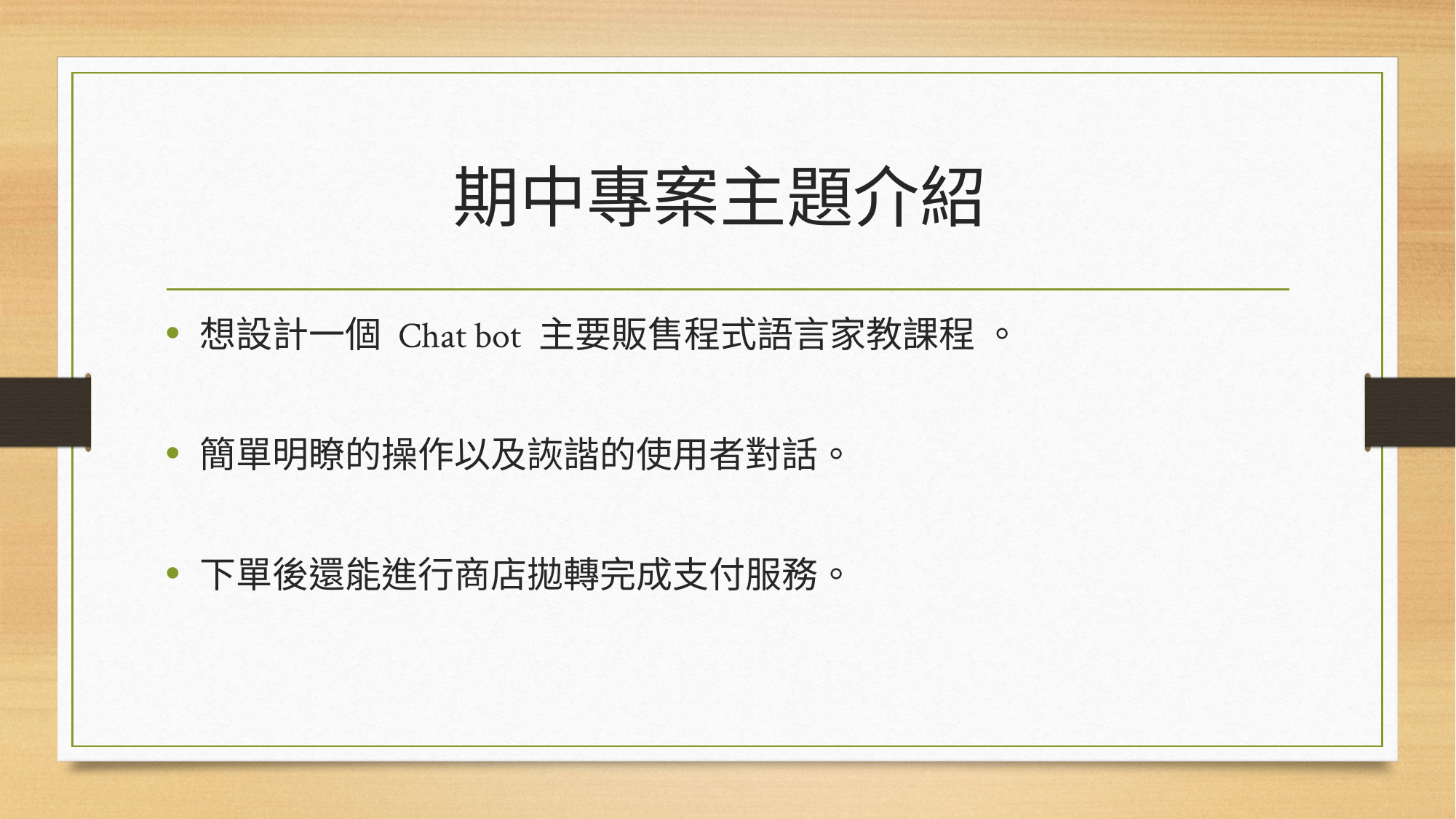

# 期中專案主題介紹
想設計一個 Chat bot 主要販售程式語言家教課程 。

簡單明瞭的操作以及詼諧的使用者對話。

下單後還能進行商店拋轉完成支付服務。